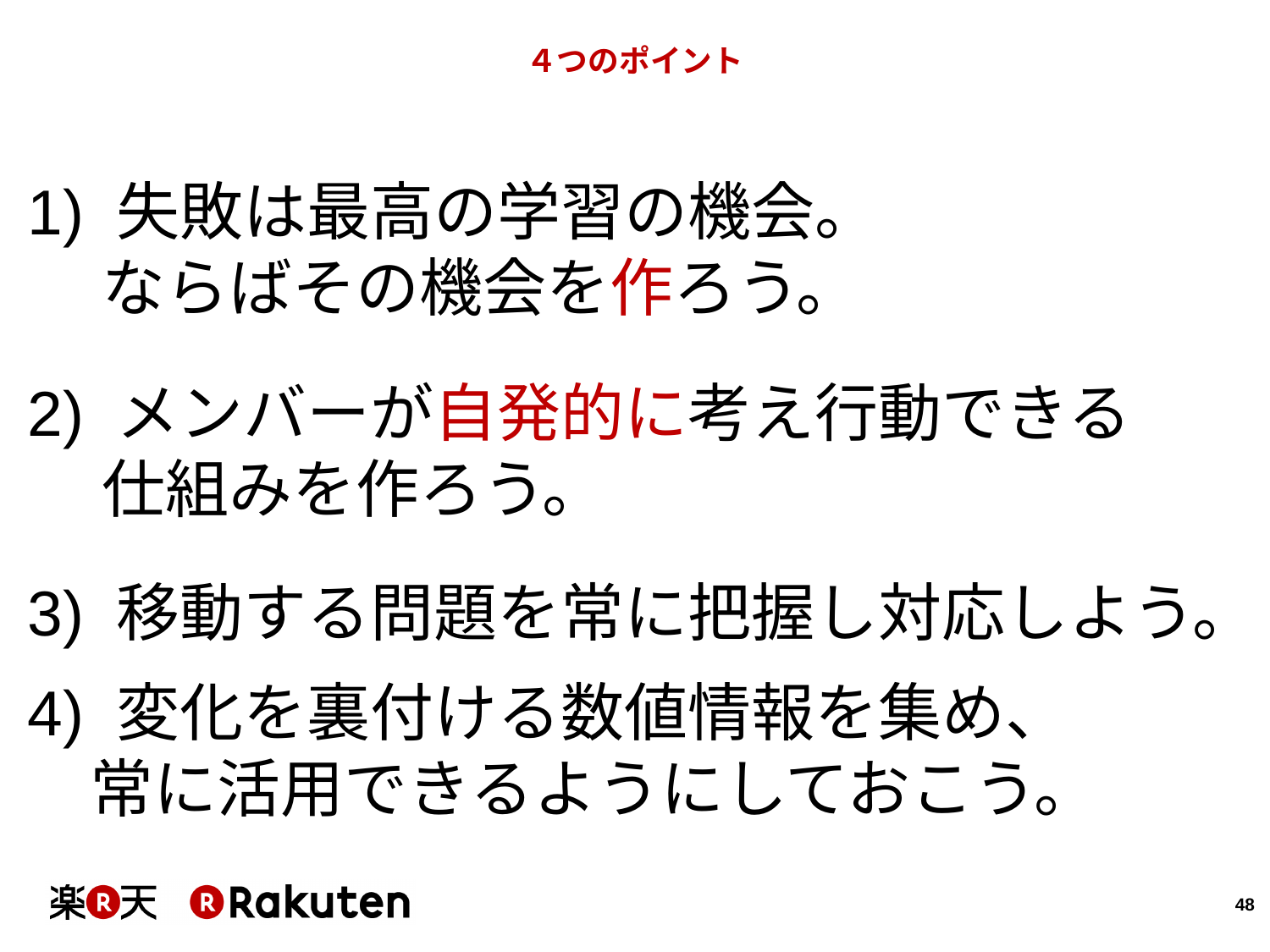

# ４つのポイント
1) 失敗は最高の学習の機会。
ならばその機会を作ろう。
2) メンバーが自発的に考え行動できる
仕組みを作ろう。
3) 移動する問題を常に把握し対応しよう。
4) 変化を裏付ける数値情報を集め、
常に活用できるようにしておこう。